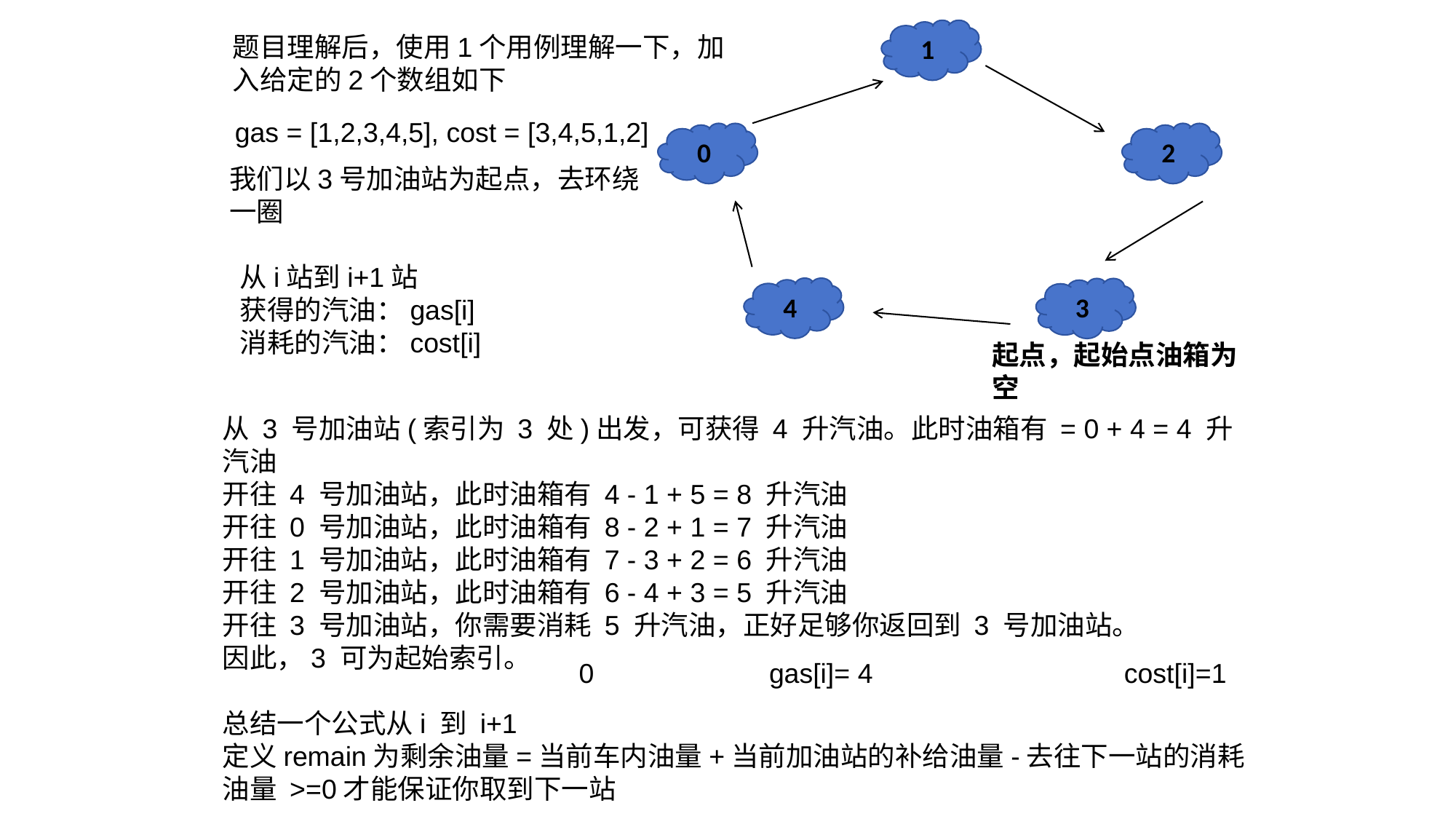

1
题目理解后，使用1个用例理解一下，加入给定的2个数组如下
gas = [1,2,3,4,5], cost = [3,4,5,1,2]
0
2
我们以3号加油站为起点，去环绕一圈
从i站到i+1站
获得的汽油：gas[i]
消耗的汽油：cost[i]

4
3
起点，起始点油箱为空
从 3 号加油站(索引为 3 处)出发，可获得 4 升汽油。此时油箱有 = 0 + 4 = 4 升汽油
开往 4 号加油站，此时油箱有 4 - 1 + 5 = 8 升汽油
开往 0 号加油站，此时油箱有 8 - 2 + 1 = 7 升汽油
开往 1 号加油站，此时油箱有 7 - 3 + 2 = 6 升汽油
开往 2 号加油站，此时油箱有 6 - 4 + 3 = 5 升汽油
开往 3 号加油站，你需要消耗 5 升汽油，正好足够你返回到 3 号加油站。
因此，3 可为起始索引。

总结一个公式从i 到 i+1
定义remain为剩余油量=当前车内油量+当前加油站的补给油量-去往下一站的消耗油量 >=0才能保证你取到下一站
     0                       gas[i]= 4                                 cost[i]=1